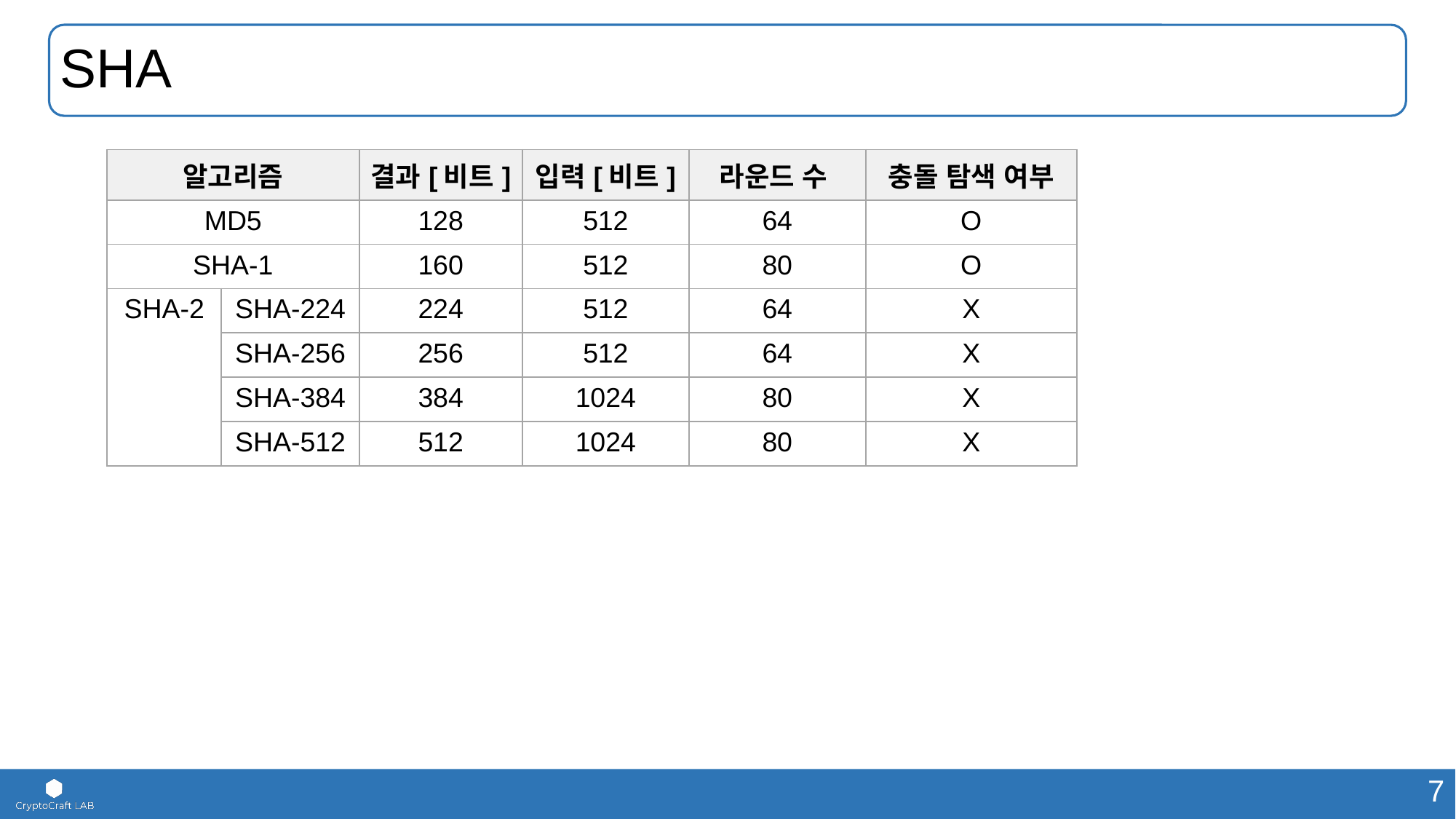

# SHA
| 알고리즘 |  | 결과[비트] | 입력[비트] | 라운드 수 | 충돌 탐색 여부 |
| --- | --- | --- | --- | --- | --- |
| MD5 |  | 128 | 512 | 64 | O |
| SHA-1 |  | 160 | 512 | 80 | O |
| SHA-2 | SHA-224 | 224 | 512 | 64 | X |
|  | SHA-256 | 256 | 512 | 64 | X |
|  | SHA-384 | 384 | 1024 | 80 | X |
|  | SHA-512 | 512 | 1024 | 80 | X |